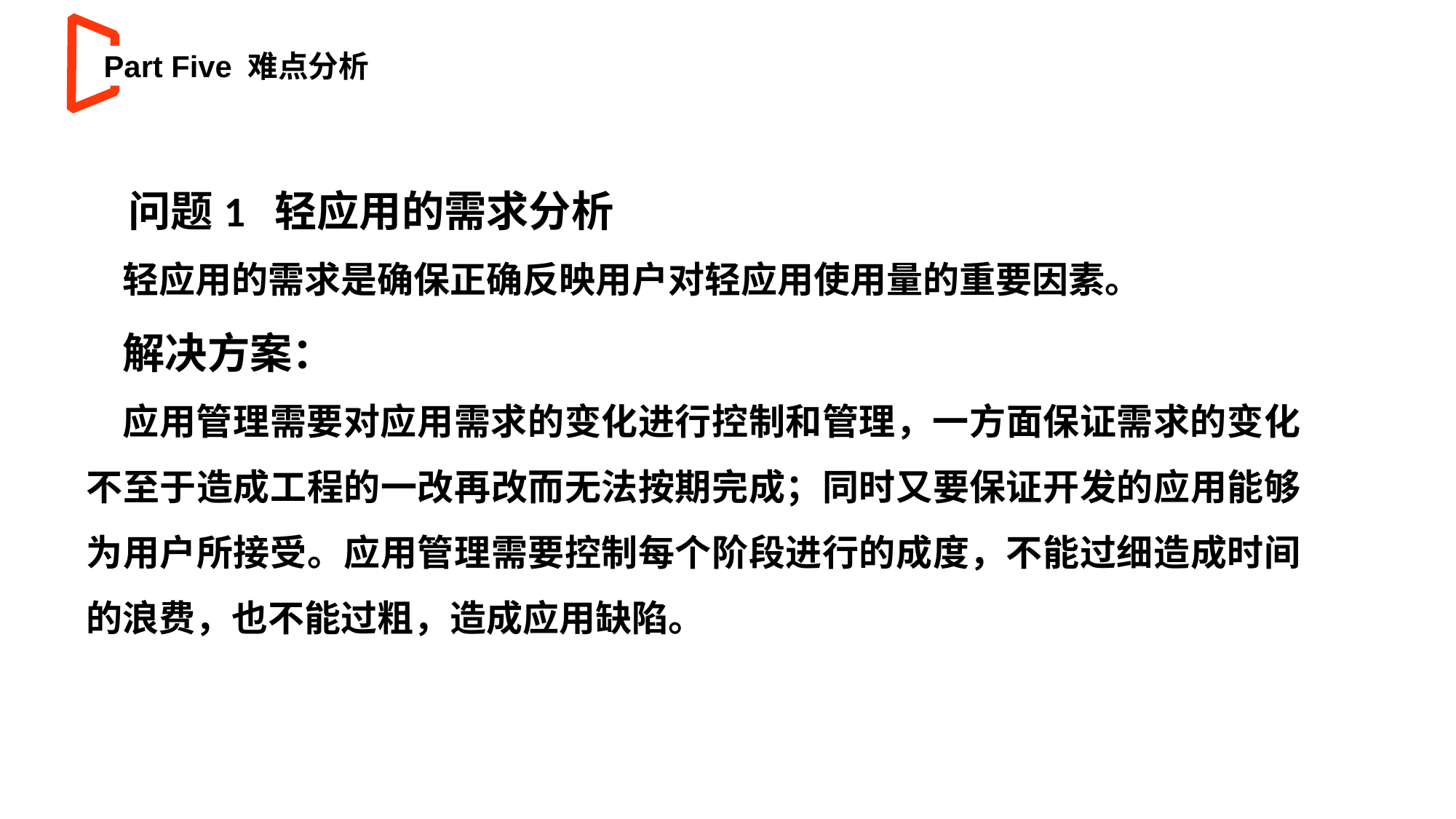

Part Five 难点分析
问题1  轻应用的需求分析
轻应用的需求是确保正确反映用户对轻应用使用量的重要因素。
解决方案：
应用管理需要对应用需求的变化进行控制和管理，一方面保证需求的变化不至于造成工程的一改再改而无法按期完成；同时又要保证开发的应用能够为用户所接受。应用管理需要控制每个阶段进行的成度，不能过细造成时间的浪费，也不能过粗，造成应用缺陷。